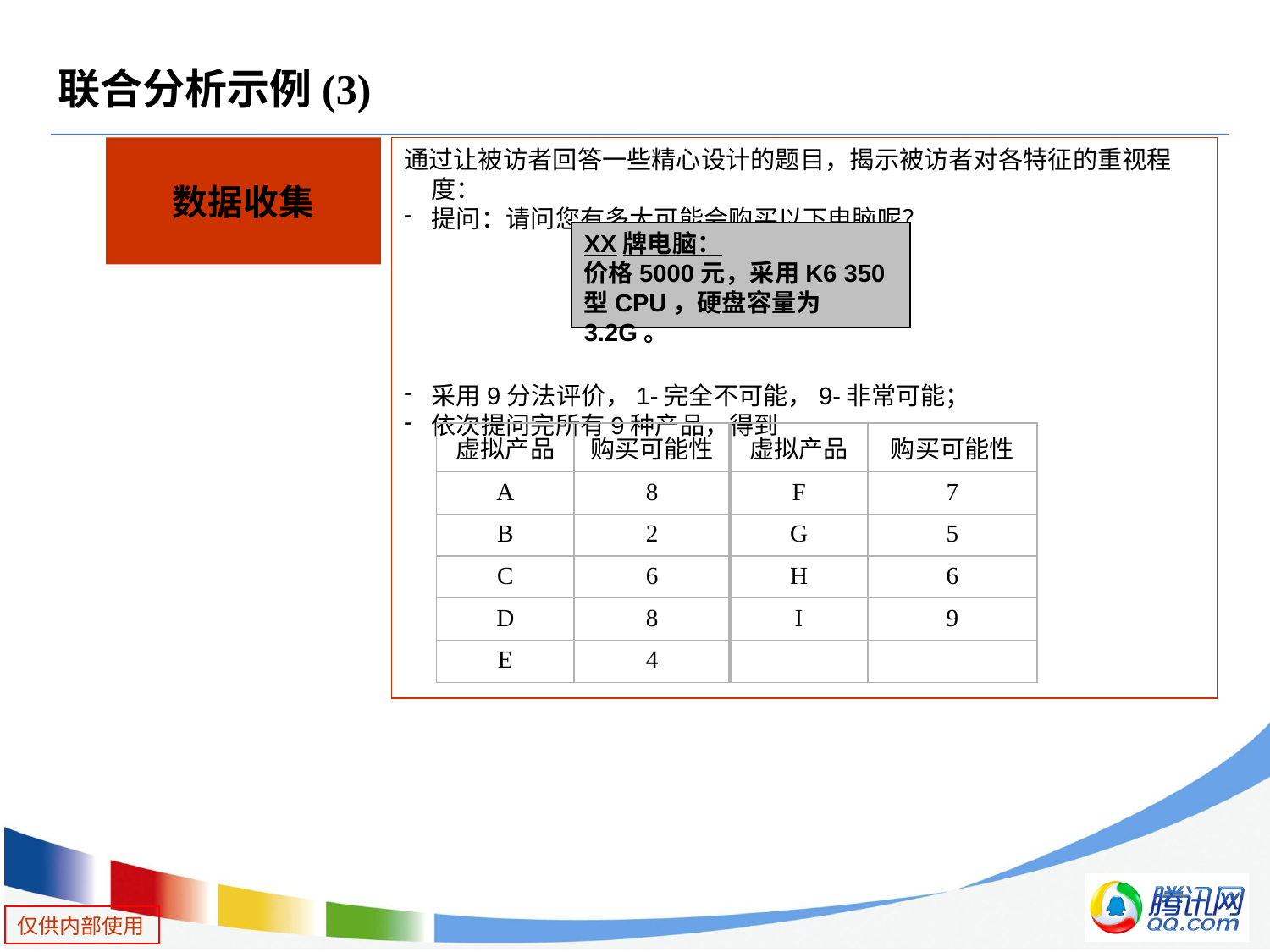

# 联合分析示例(3)
数据收集
通过让被访者回答一些精心设计的题目，揭示被访者对各特征的重视程度：
提问：请问您有多大可能会购买以下电脑呢？

采用9分法评价，1-完全不可能，9-非常可能；
依次提问完所有9种产品，得到
XX牌电脑：
价格5000元，采用K6 350型CPU，硬盘容量为3.2G。
| 虚拟产品 | 购买可能性 | 虚拟产品 | 购买可能性 |
| --- | --- | --- | --- |
| A | 8 | F | 7 |
| B | 2 | G | 5 |
| C | 6 | H | 6 |
| D | 8 | I | 9 |
| E | 4 |  |  |